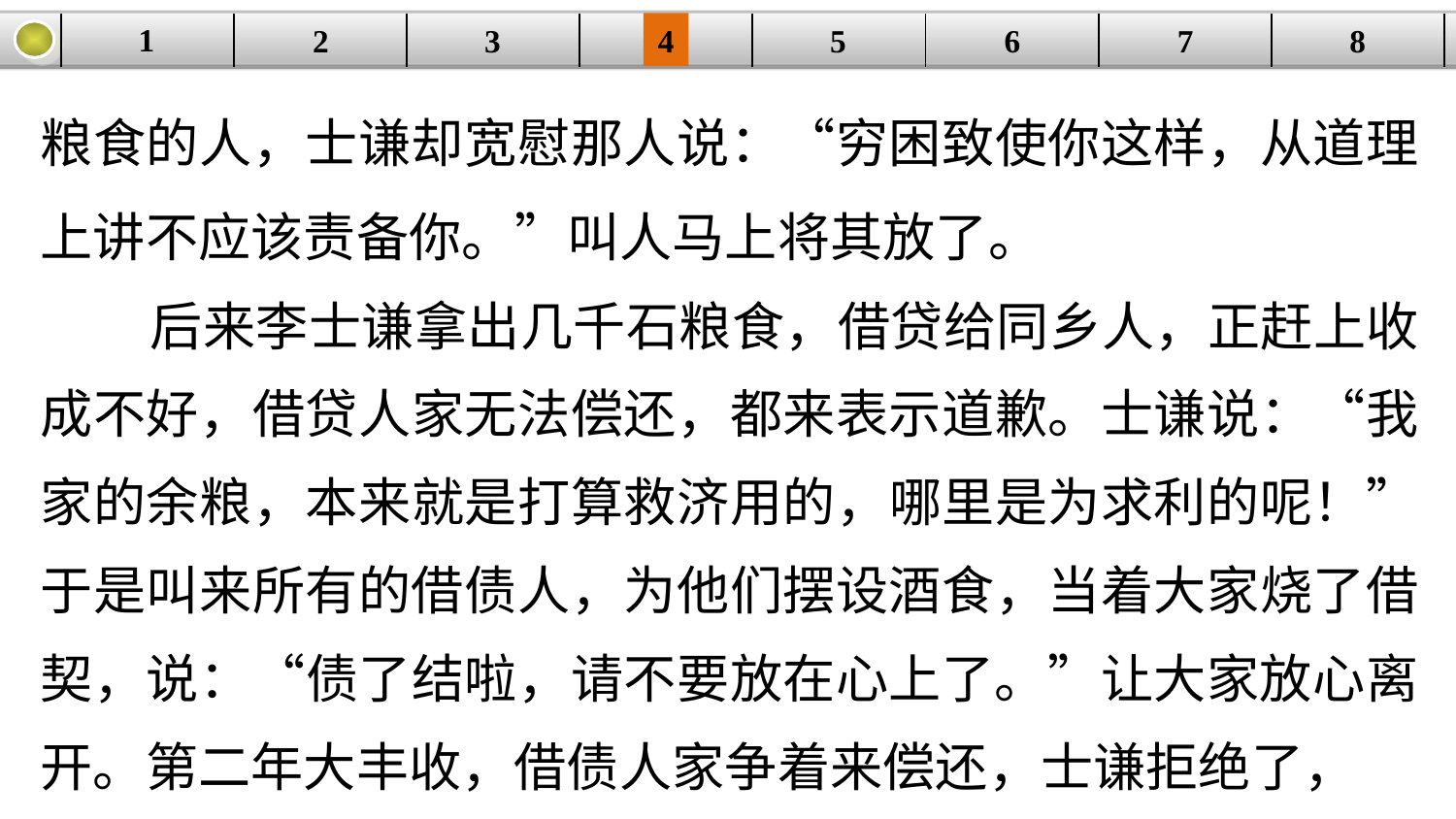

1
3
4
5
6
8
2
|  |  |  |  |  |  |  |  |
| --- | --- | --- | --- | --- | --- | --- | --- |
7

粮食的人，士谦却宽慰那人说：“穷困致使你这样，从道理上讲不应该责备你。”叫人马上将其放了。
        后来李士谦拿出几千石粮食，借贷给同乡人，正赶上收成不好，借贷人家无法偿还，都来表示道歉。士谦说：“我家的余粮，本来就是打算救济用的，哪里是为求利的呢！”于是叫来所有的借债人，为他们摆设酒食，当着大家烧了借契，说：“债了结啦，请不要放在心上了。”让大家放心离开。第二年大丰收，借债人家争着来偿还，士谦拒绝了，